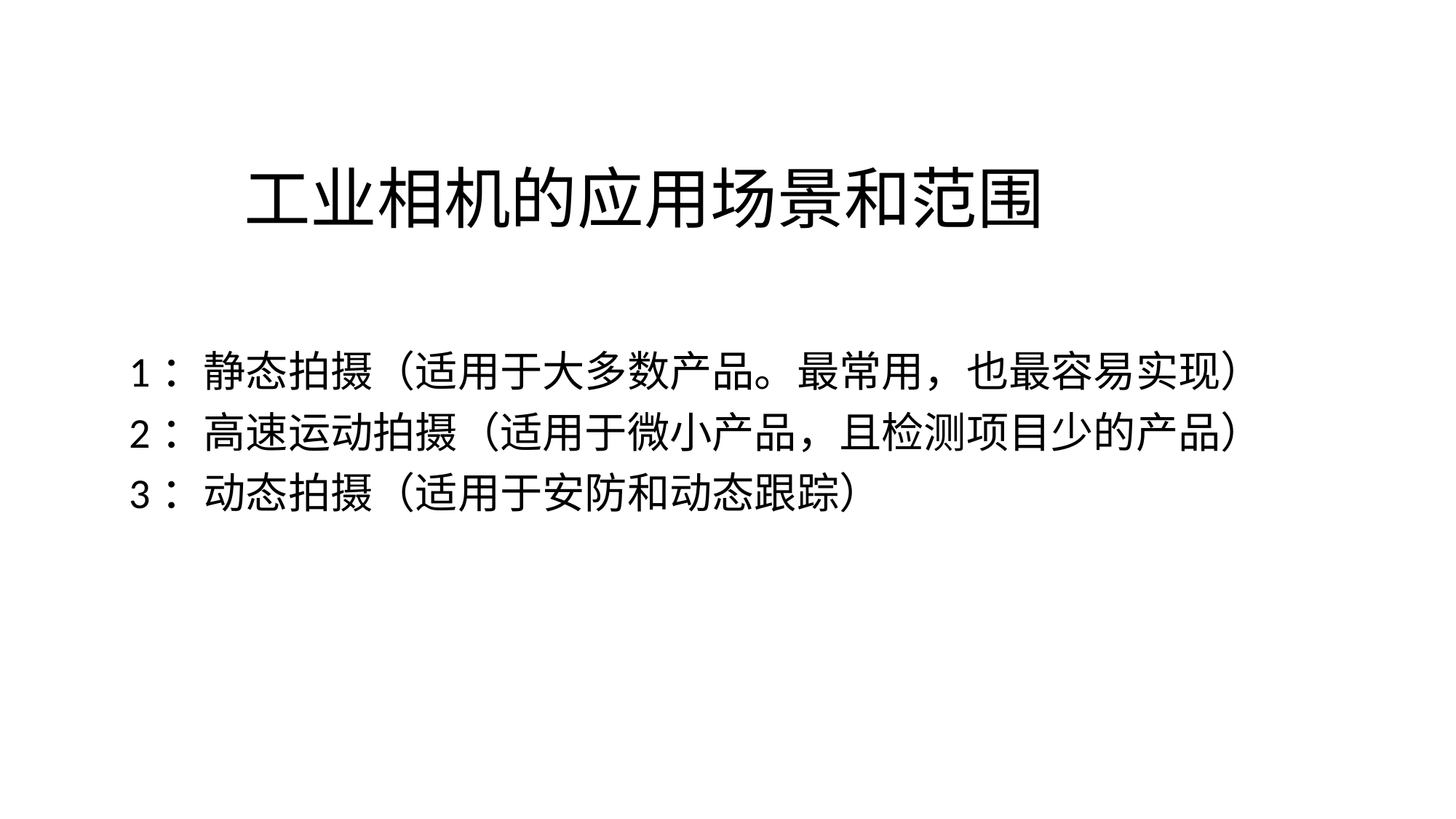

# 工业相机的应用场景和范围
1：静态拍摄（适用于大多数产品。最常用，也最容易实现）
2：高速运动拍摄（适用于微小产品，且检测项目少的产品）
3：动态拍摄（适用于安防和动态跟踪）